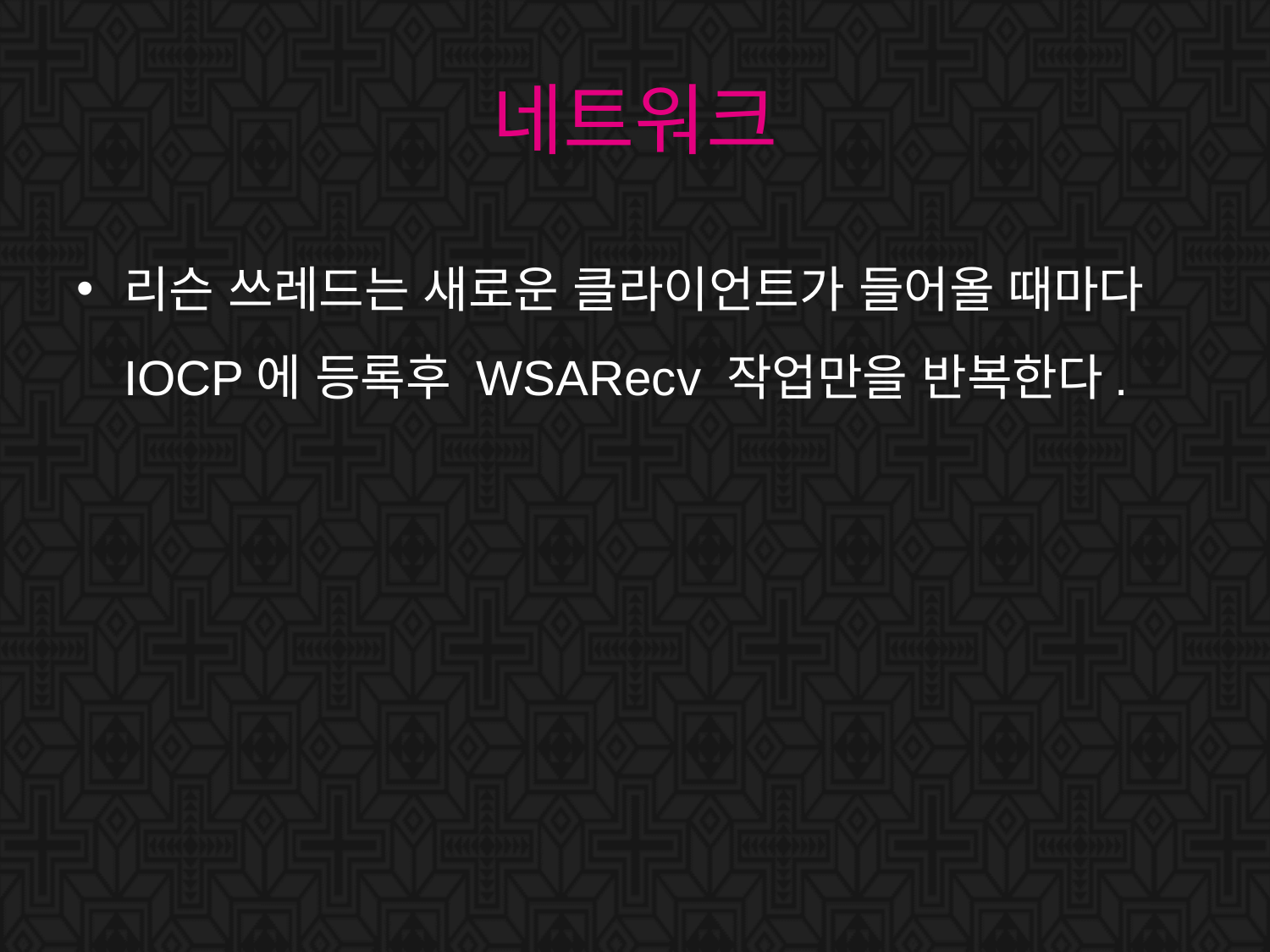

# 네트워크
리슨 쓰레드는 새로운 클라이언트가 들어올 때마다 IOCP에 등록후 WSARecv 작업만을 반복한다.